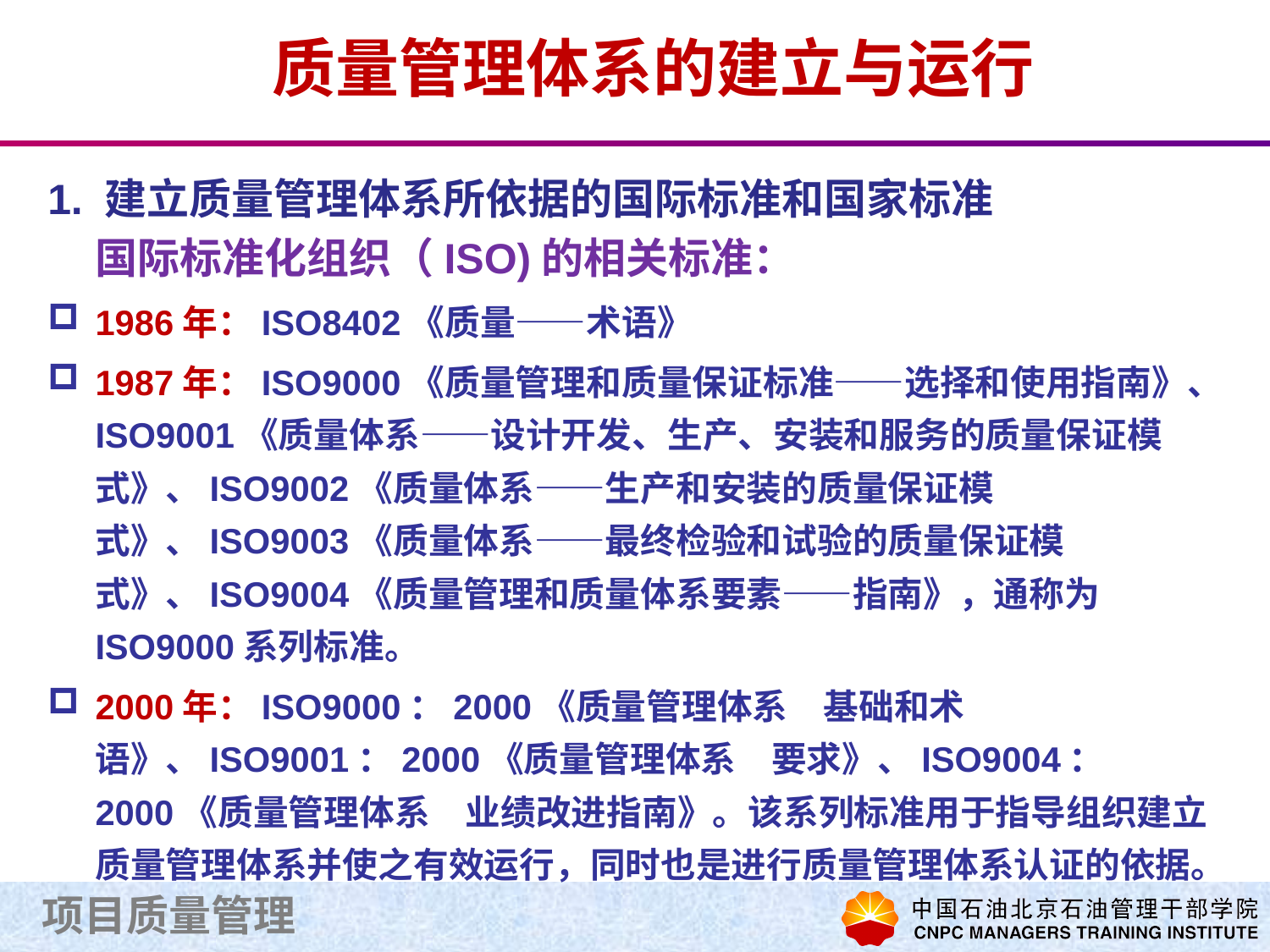

# 质量管理体系的建立与运行
1. 建立质量管理体系所依据的国际标准和国家标准
	国际标准化组织（ISO)的相关标准：
1986年：ISO8402《质量——术语》
1987年：ISO9000《质量管理和质量保证标准——选择和使用指南》、ISO9001《质量体系——设计开发、生产、安装和服务的质量保证模式》、ISO9002《质量体系——生产和安装的质量保证模式》、ISO9003《质量体系——最终检验和试验的质量保证模式》、ISO9004《质量管理和质量体系要素——指南》，通称为ISO9000系列标准。
2000年：ISO9000：2000《质量管理体系　基础和术语》、ISO9001：2000《质量管理体系　要求》、ISO9004：2000《质量管理体系　业绩改进指南》。该系列标准用于指导组织建立质量管理体系并使之有效运行，同时也是进行质量管理体系认证的依据。